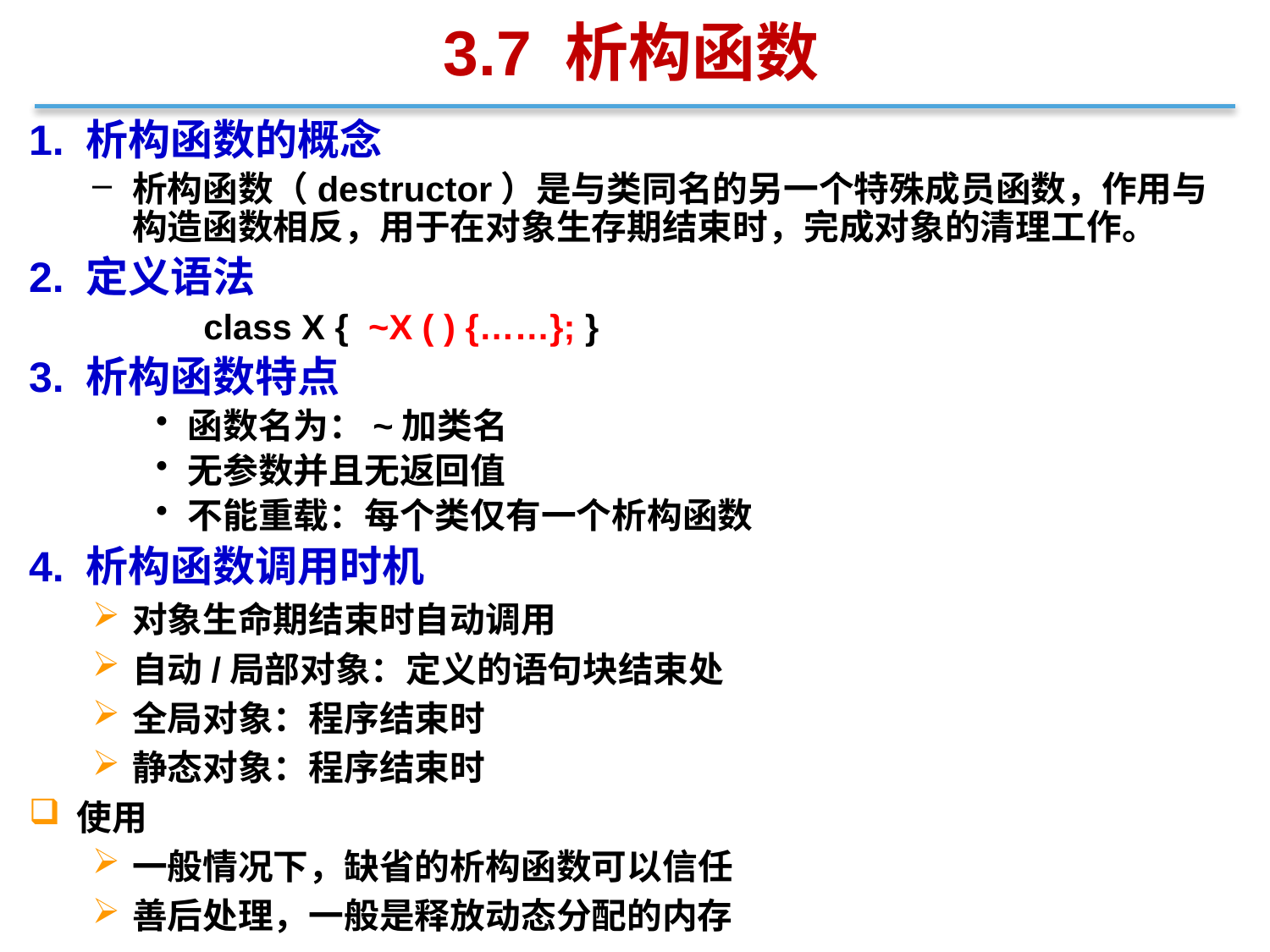

3.7 析构函数
1. 析构函数的概念
析构函数（destructor）是与类同名的另一个特殊成员函数，作用与构造函数相反，用于在对象生存期结束时，完成对象的清理工作。
2. 定义语法
		class X {  ~X ( ) {……}; }
3. 析构函数特点
函数名为：~加类名
无参数并且无返回值
不能重载：每个类仅有一个析构函数
4. 析构函数调用时机
对象生命期结束时自动调用
自动/局部对象：定义的语句块结束处
全局对象：程序结束时
静态对象：程序结束时
使用
一般情况下，缺省的析构函数可以信任
善后处理，一般是释放动态分配的内存